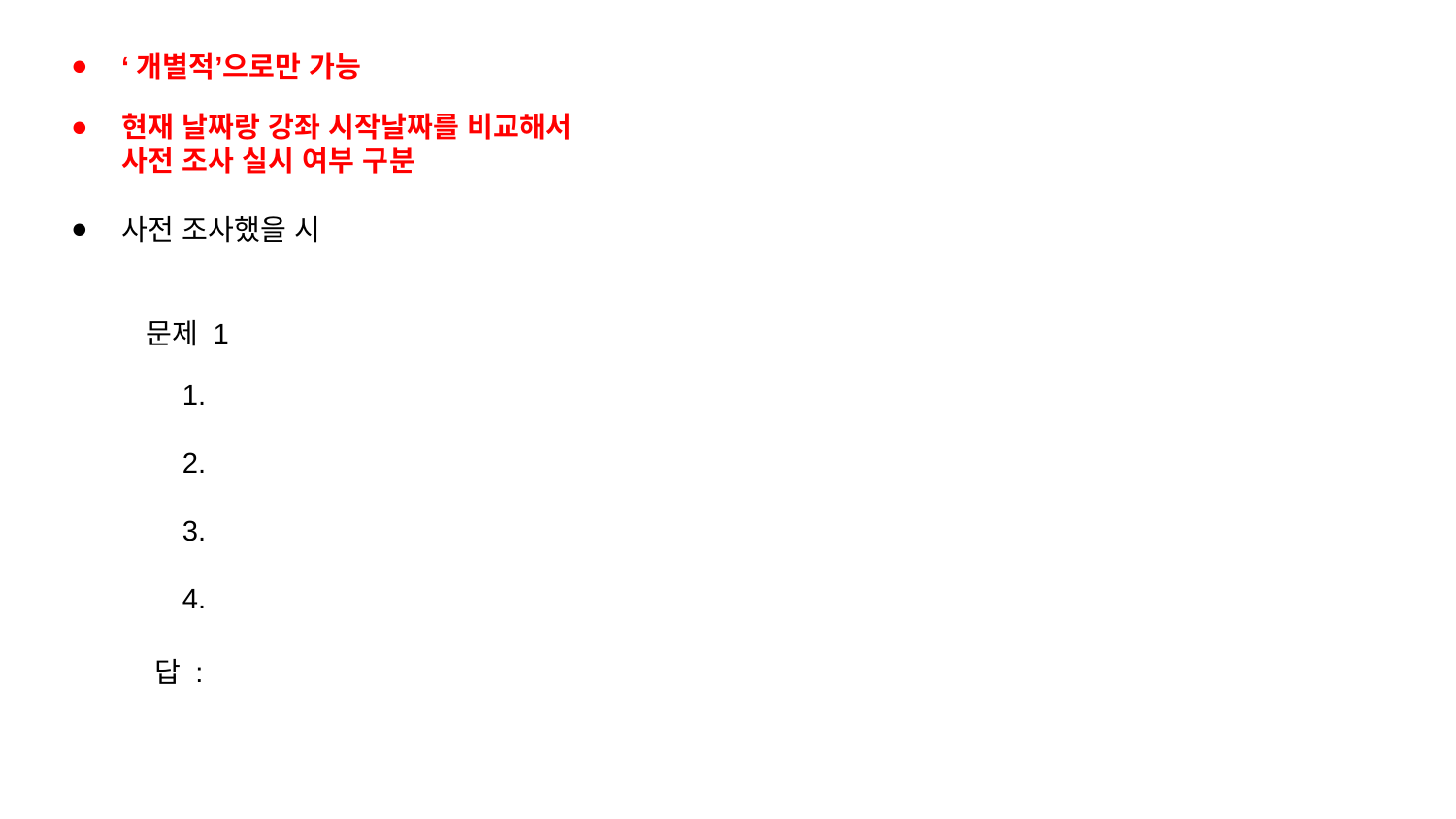

‘개별적’으로만 가능
현재 날짜랑 강좌 시작날짜를 비교해서 사전 조사 실시 여부 구분
사전 조사했을 시
문제 1
1.

2.

3.

4.
답 :